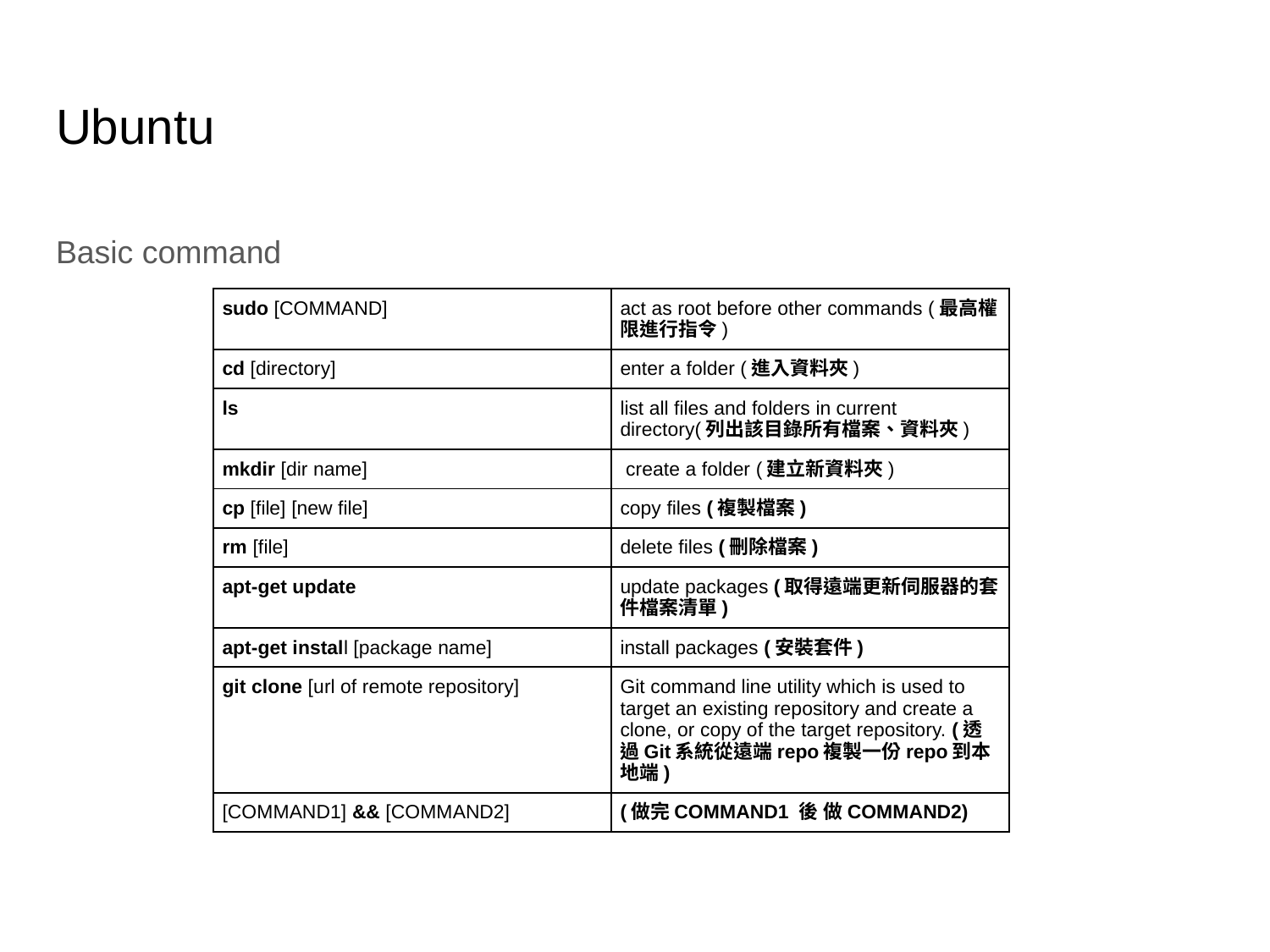

# Ubuntu
Basic command

| sudo [COMMAND] | act as root before other commands (最高權限進行指令) |
| --- | --- |
| cd [directory] | enter a folder (進入資料夾) |
| ls | list all files and folders in current directory(列出該目錄所有檔案、資料夾) |
| mkdir [dir name] | create a folder (建立新資料夾) |
| cp [file] [new file] | copy files (複製檔案) |
| rm [file] | delete files (刪除檔案) |
| apt-get update | update packages (取得遠端更新伺服器的套件檔案清單) |
| apt-get install [package name] | install packages (安裝套件) |
| git clone [url of remote repository] | Git command line utility which is used to target an existing repository and create a clone, or copy of the target repository. (透過Git系統從遠端repo複製一份repo到本地端) |
| [COMMAND1] && [COMMAND2] | (做完COMMAND1 後 做COMMAND2) |